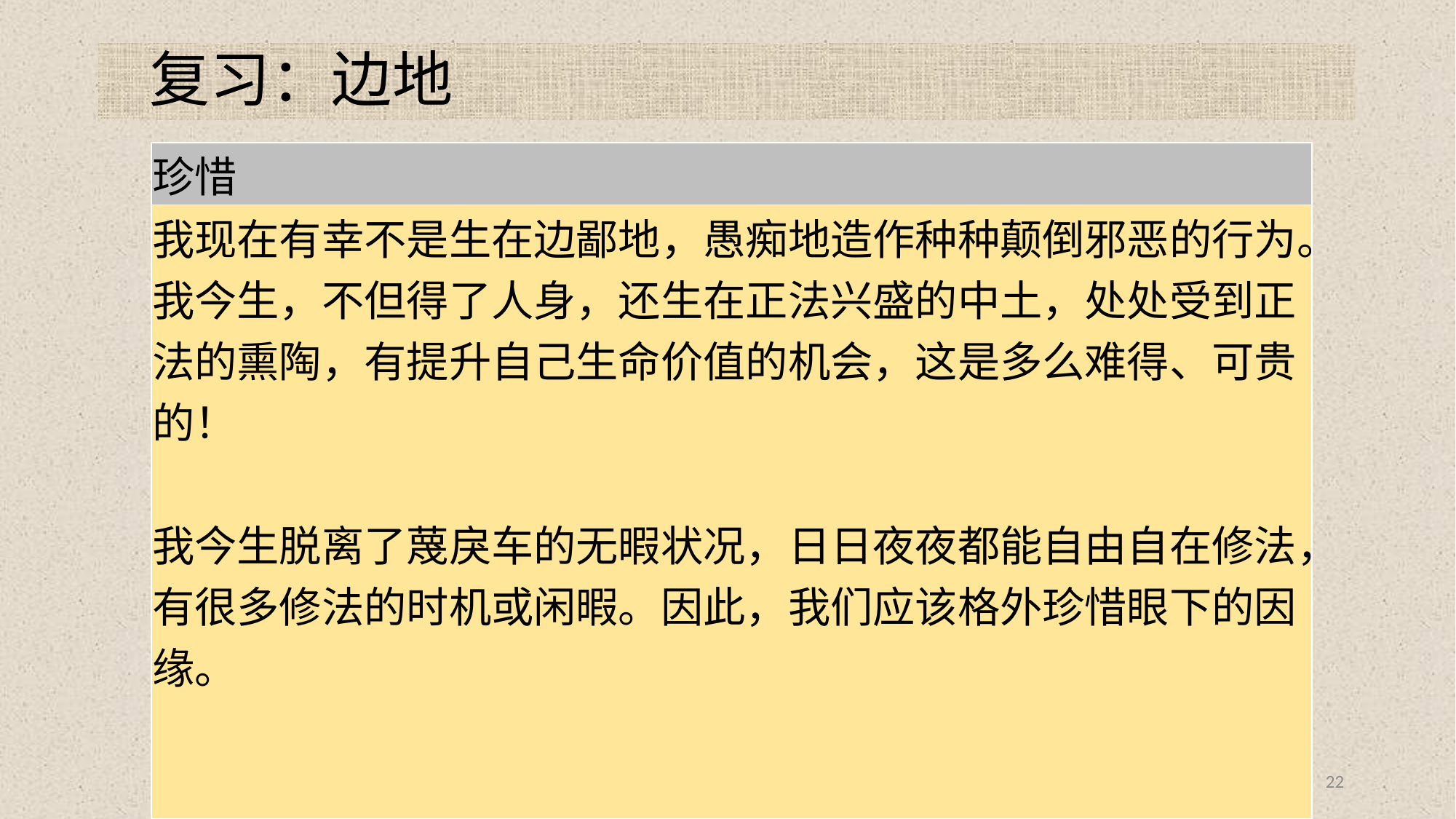

# 复习：边地
| 珍惜 |
| --- |
| 我现在有幸不是生在边鄙地，愚痴地造作种种颠倒邪恶的行为。我今生，不但得了人身，还生在正法兴盛的中土，处处受到正法的熏陶，有提升自己生命价值的机会，这是多么难得、可贵的！ 我今生脱离了蔑戾车的无暇状况，日日夜夜都能自由自在修法，有很多修法的时机或闲暇。因此，我们应该格外珍惜眼下的因缘。 |
仅供温哥华慧灯禅修班使用，请勿转发。随喜感恩。
22